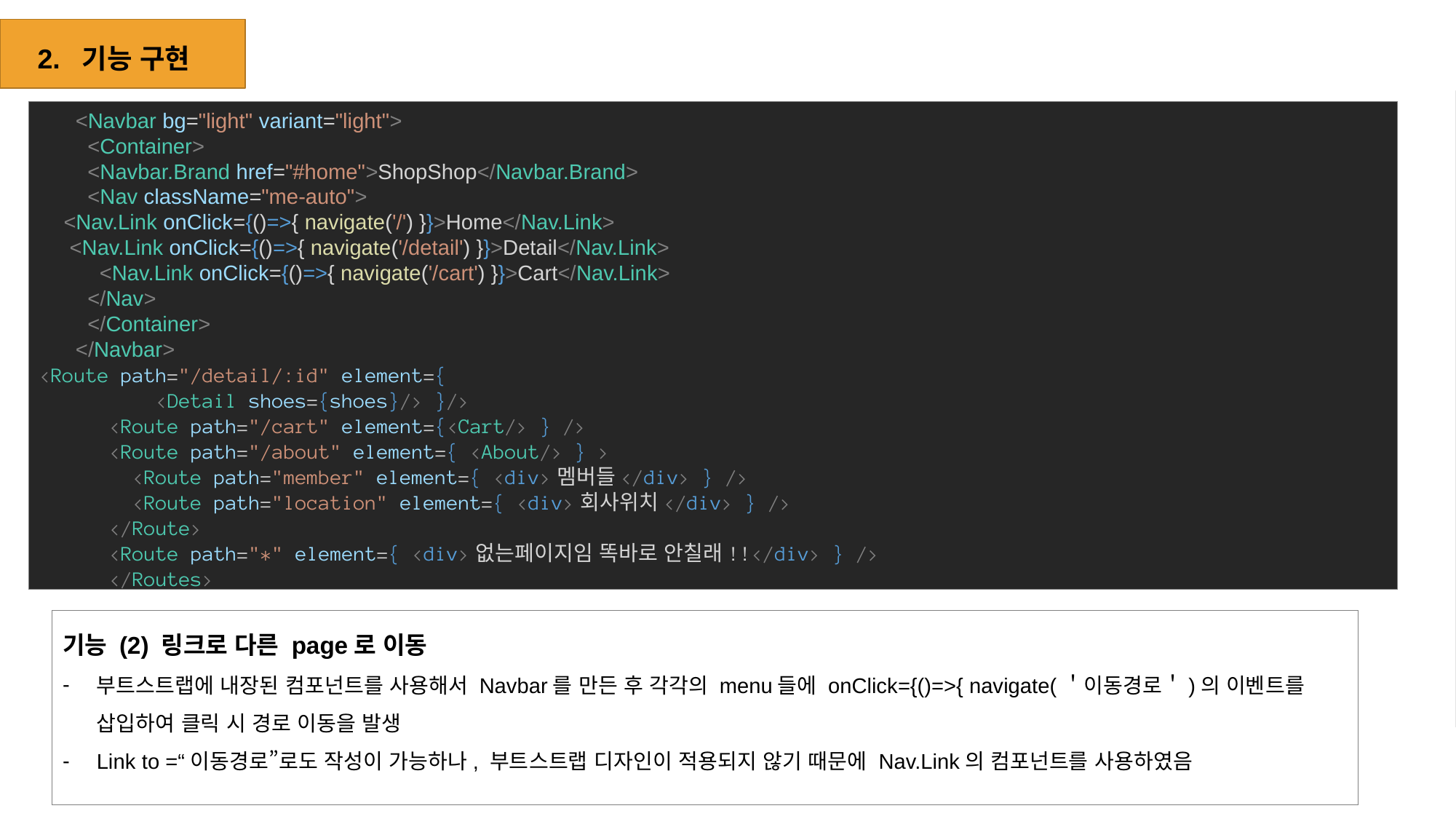

2.  기능 구현
      <Navbar bg="light" variant="light">
        <Container>
        <Navbar.Brand href="#home">ShopShop</Navbar.Brand>
        <Nav className="me-auto">
    <Nav.Link onClick={()=>{ navigate('/') }}>Home</Nav.Link>
     <Nav.Link onClick={()=>{ navigate('/detail') }}>Detail</Nav.Link>
          <Nav.Link onClick={()=>{ navigate('/cart') }}>Cart</Nav.Link>
        </Nav>
        </Container>
      </Navbar>
<Route path="/detail/:id" element={
          <Detail shoes={shoes}/> }/>
      <Route path="/cart" element={<Cart/> } />
      <Route path="/about" element={ <About/> } >
        <Route path="member" element={ <div>멤버들</div> } />
        <Route path="location" element={ <div>회사위치</div> } />
      </Route>
      <Route path="*" element={ <div>없는페이지임 똑바로 안칠래!!</div> } />
      </Routes>

기능 (2) 링크로 다른 page로 이동
부트스트랩에 내장된 컴포넌트를 사용해서 Navbar를 만든 후 각각의 menu들에 onClick={()=>{ navigate(＇이동경로＇)의 이벤트를 삽입하여 클릭 시 경로 이동을 발생
Link to =“이동경로”로도 작성이 가능하나, 부트스트랩 디자인이 적용되지 않기 때문에 Nav.Link의 컴포넌트를 사용하였음